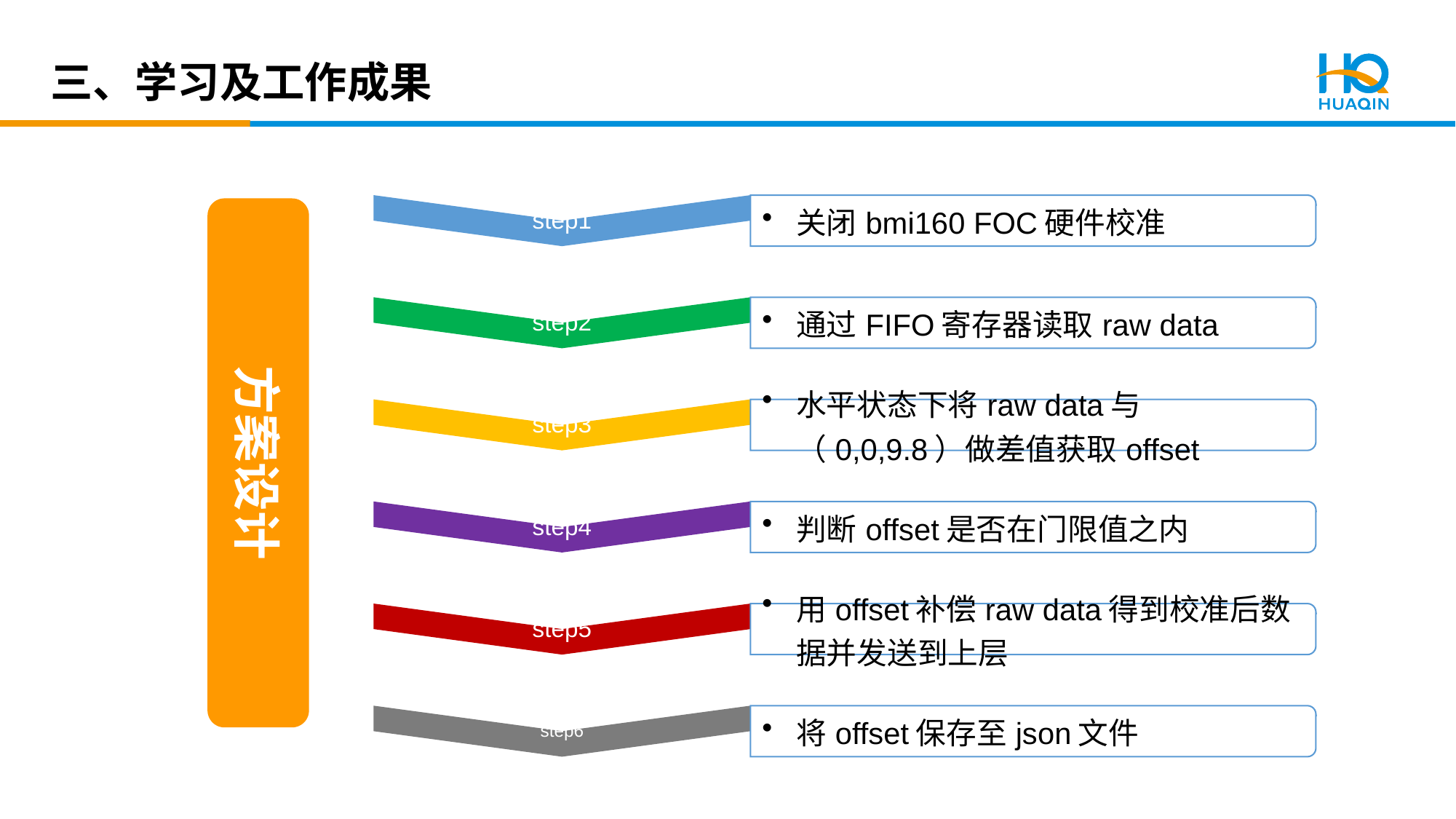

三、学习及工作成果
step1
关闭bmi160 FOC硬件校准
step2
通过FIFO寄存器读取raw data
step3
水平状态下将raw data与（0,0,9.8）做差值获取offset
step4
判断offset是否在门限值之内
step5
用offset补偿raw data得到校准后数据并发送到上层
step6
将offset保存至json文件
方案设计